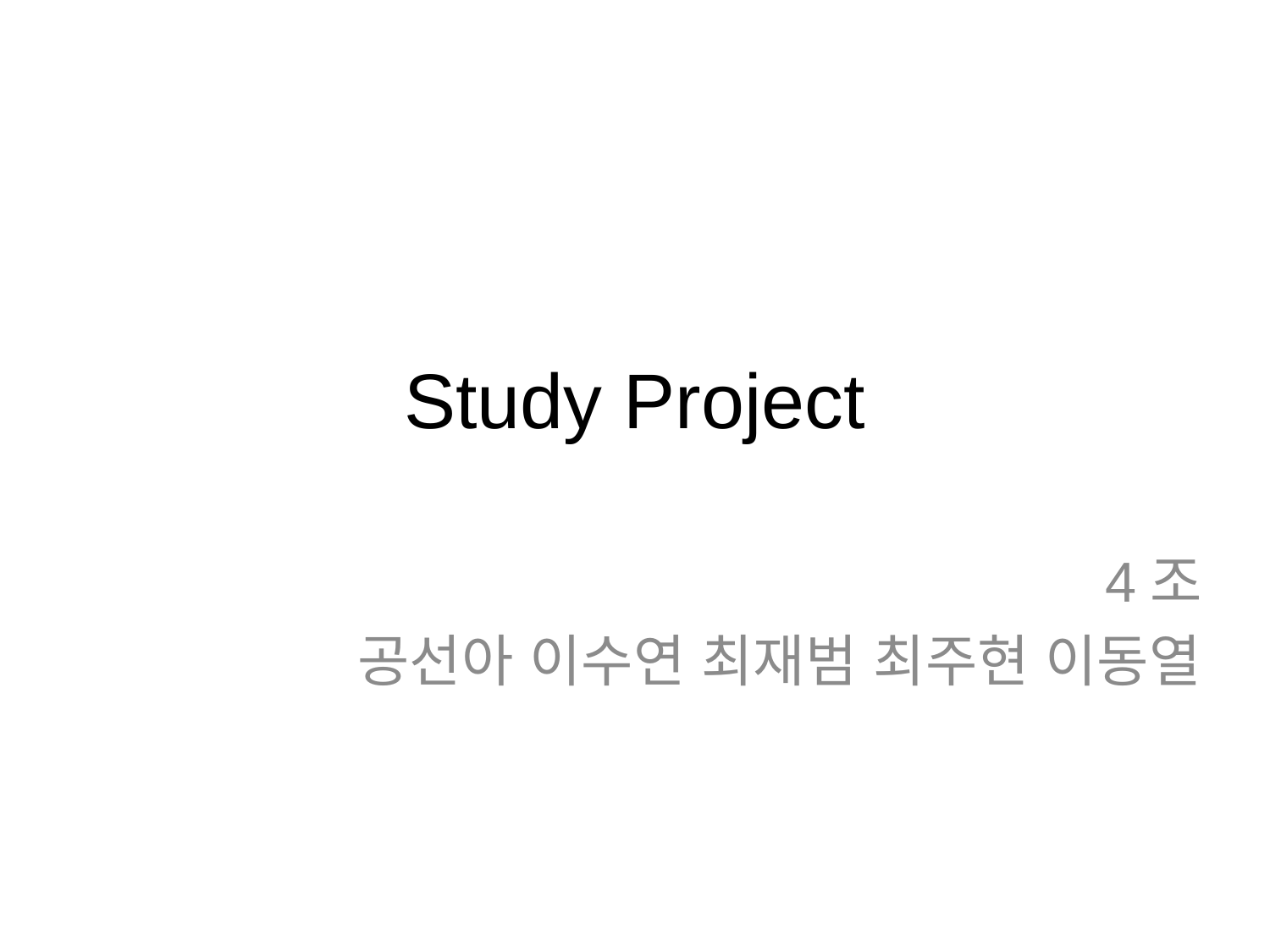

# Study Project
4조
공선아 이수연 최재범 최주현 이동열